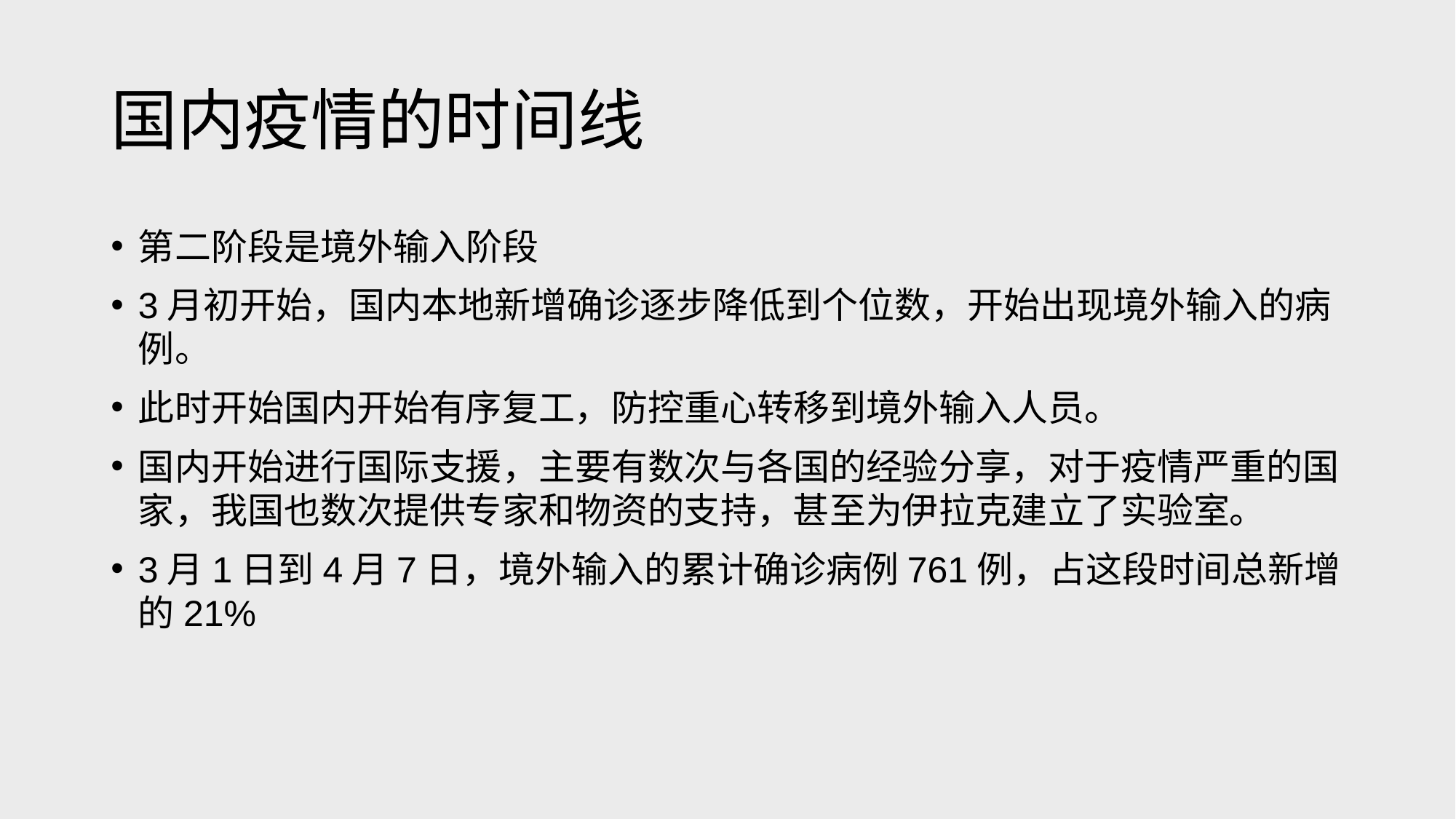

# 国内疫情的时间线
第二阶段是境外输入阶段
3月初开始，国内本地新增确诊逐步降低到个位数，开始出现境外输入的病例。
此时开始国内开始有序复工，防控重心转移到境外输入人员。
国内开始进行国际支援，主要有数次与各国的经验分享，对于疫情严重的国家，我国也数次提供专家和物资的支持，甚至为伊拉克建立了实验室。
3月1日到4月7日，境外输入的累计确诊病例761例，占这段时间总新增的21%